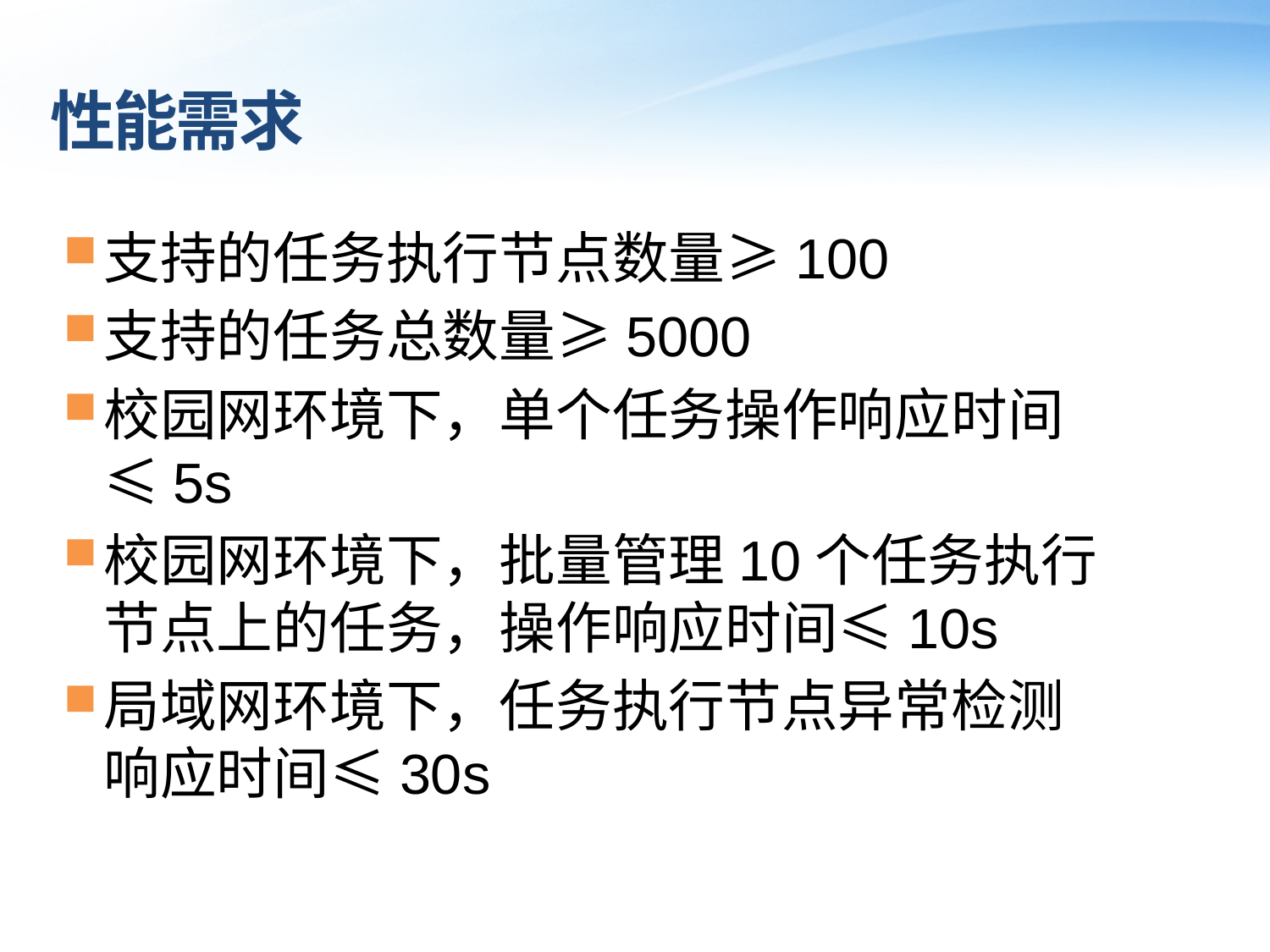

# 性能需求
支持的任务执行节点数量≥100
支持的任务总数量≥5000
校园网环境下，单个任务操作响应时间≤5s
校园网环境下，批量管理10个任务执行节点上的任务，操作响应时间≤10s
局域网环境下，任务执行节点异常检测响应时间≤30s